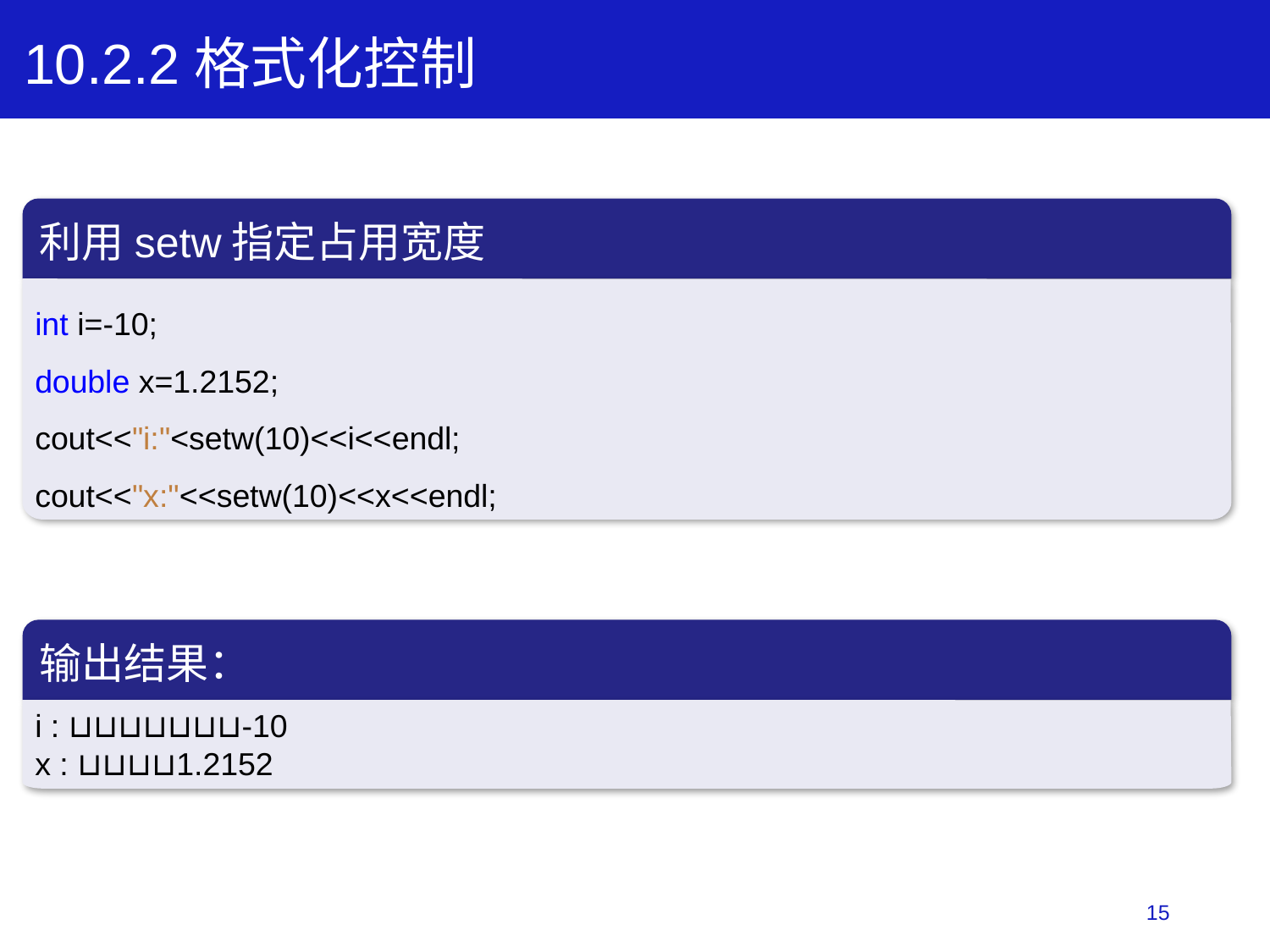

10.2.2格式化控制
利用setw指定占用宽度
int i=-10;
double x=1.2152;
cout<<"i:"<setw(10)<<i<<endl;
cout<<"x:"<<setw(10)<<x<<endl;
输出结果：
i : ⊔⊔⊔⊔⊔⊔⊔-10
x : ⊔⊔⊔⊔1.2152
15